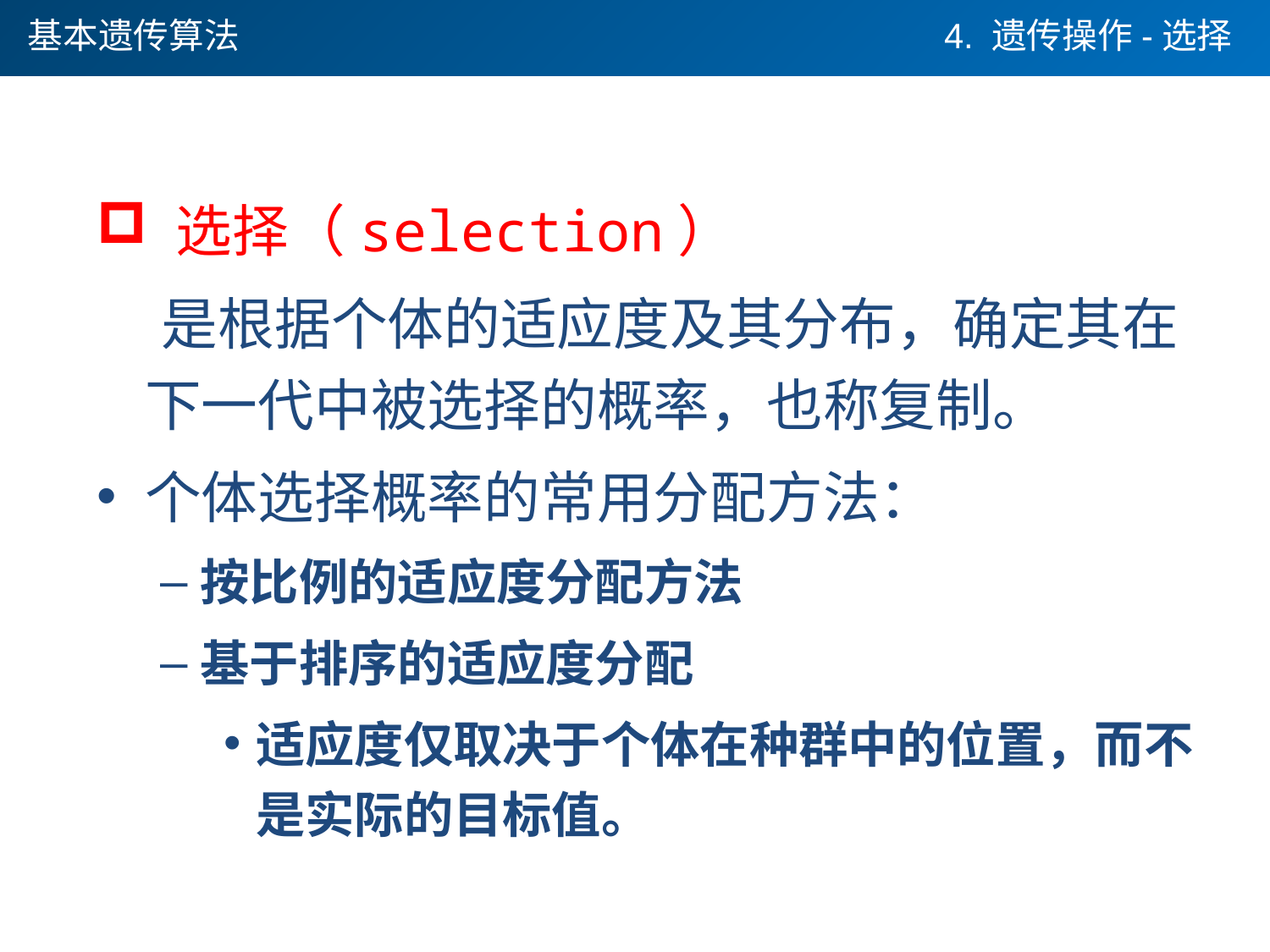

基本遗传算法
4. 遗传操作-选择
 选择（selection）
    是根据个体的适应度及其分布，确定其在下一代中被选择的概率，也称复制。
个体选择概率的常用分配方法：
按比例的适应度分配方法
基于排序的适应度分配
适应度仅取决于个体在种群中的位置，而不是实际的目标值。

33